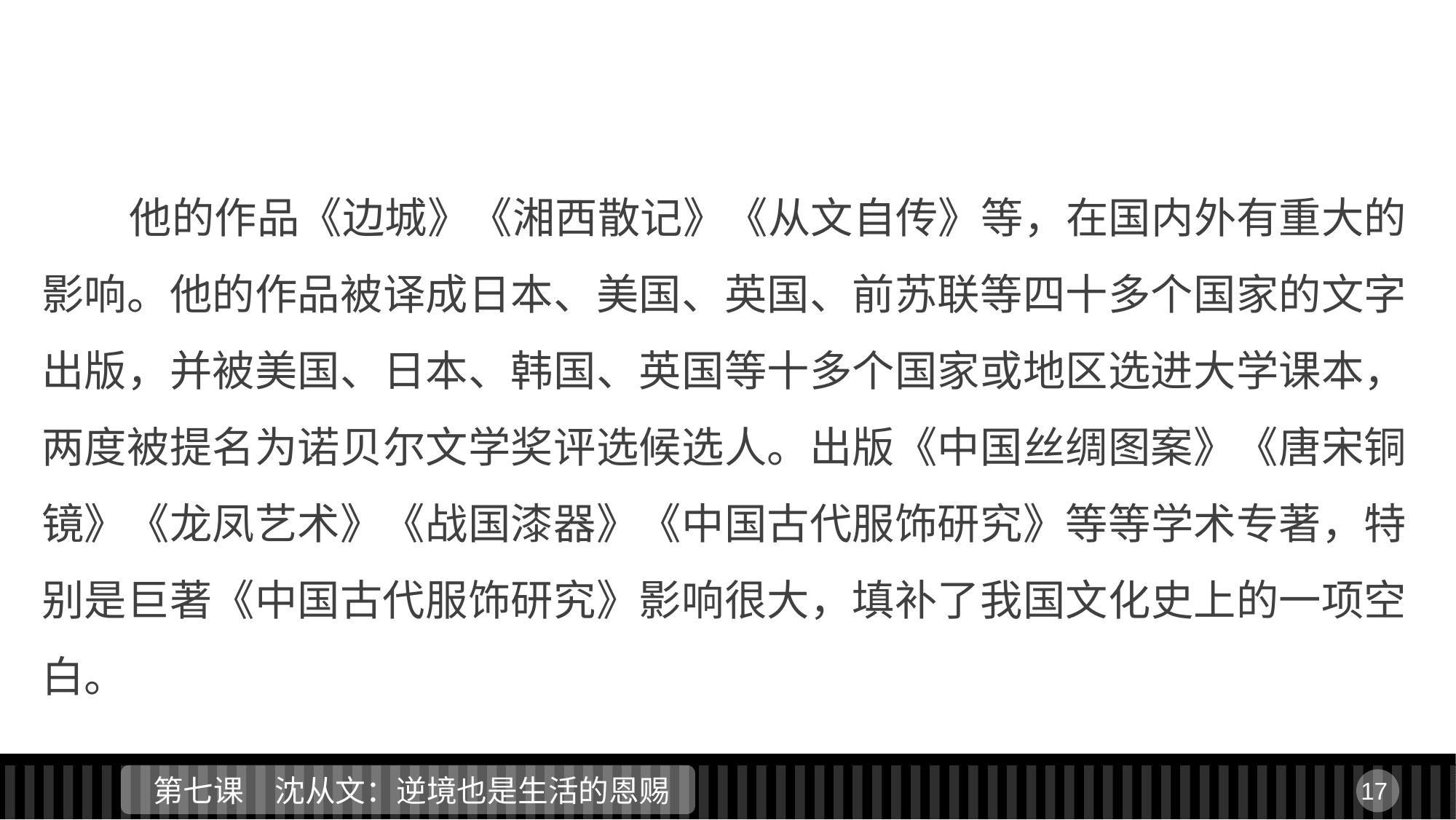

他的作品《边城》《湘西散记》《从文自传》等，在国内外有重大的影响。他的作品被译成日本、美国、英国、前苏联等四十多个国家的文字出版，并被美国、日本、韩国、英国等十多个国家或地区选进大学课本，两度被提名为诺贝尔文学奖评选候选人。出版《中国丝绸图案》《唐宋铜镜》《龙凤艺术》《战国漆器》《中国古代服饰研究》等等学术专著，特别是巨著《中国古代服饰研究》影响很大，填补了我国文化史上的一项空白。